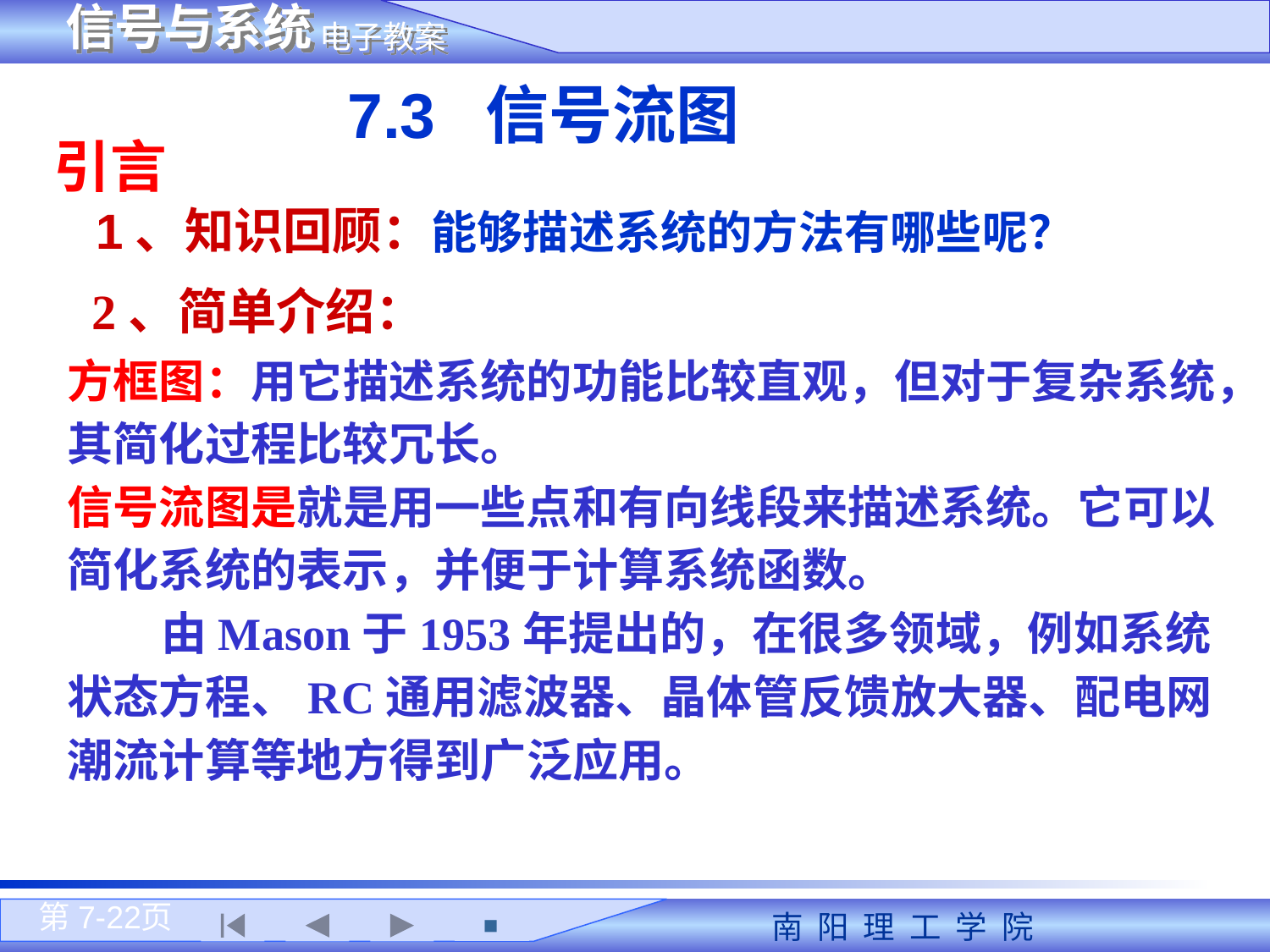

7.3  信号流图
引言
1、知识回顾：能够描述系统的方法有哪些呢？
2、简单介绍：
方框图：用它描述系统的功能比较直观，但对于复杂系统，其简化过程比较冗长。
信号流图是就是用一些点和有向线段来描述系统。它可以简化系统的表示，并便于计算系统函数。
        由Mason于1953年提出的，在很多领域，例如系统状态方程、RC通用滤波器、晶体管反馈放大器、配电网潮流计算等地方得到广泛应用。